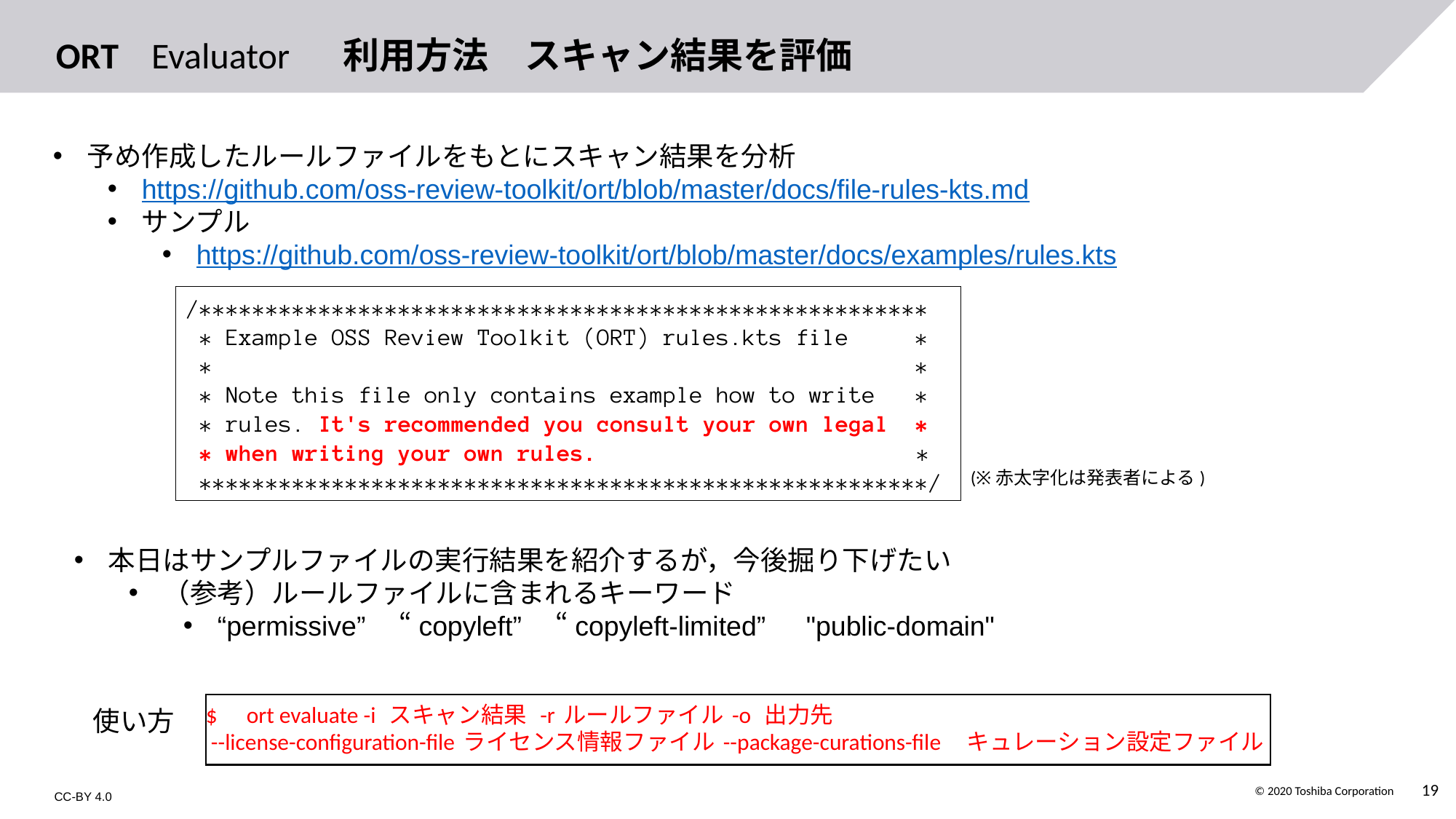

# ORT    Evaluator 　利用方法　スキャン結果を評価
予め作成したルールファイルをもとにスキャン結果を分析
https://github.com/oss-review-toolkit/ort/blob/master/docs/file-rules-kts.md
サンプル
https://github.com/oss-review-toolkit/ort/blob/master/docs/examples/rules.kts

/*******************************************************
 * Example OSS Review Toolkit (ORT) rules.kts file     *
 *                                                     *
 * Note this file only contains example how to write   *
 * rules. It's recommended you consult your own legal  *
 * when writing your own rules.                        *
 *******************************************************/
(※赤太字化は発表者による)
本日はサンプルファイルの実行結果を紹介するが，今後掘り下げたい
（参考）ルールファイルに含まれるキーワード
“permissive”　“copyleft”　“copyleft-limited”　"public-domain"
$　ort evaluate -i  スキャン結果  -r ルールファイル -o  出力先
 --license-configuration-file ライセンス情報ファイル --package-curations-file　キュレーション設定ファイル
使い方
CC-BY 4.0